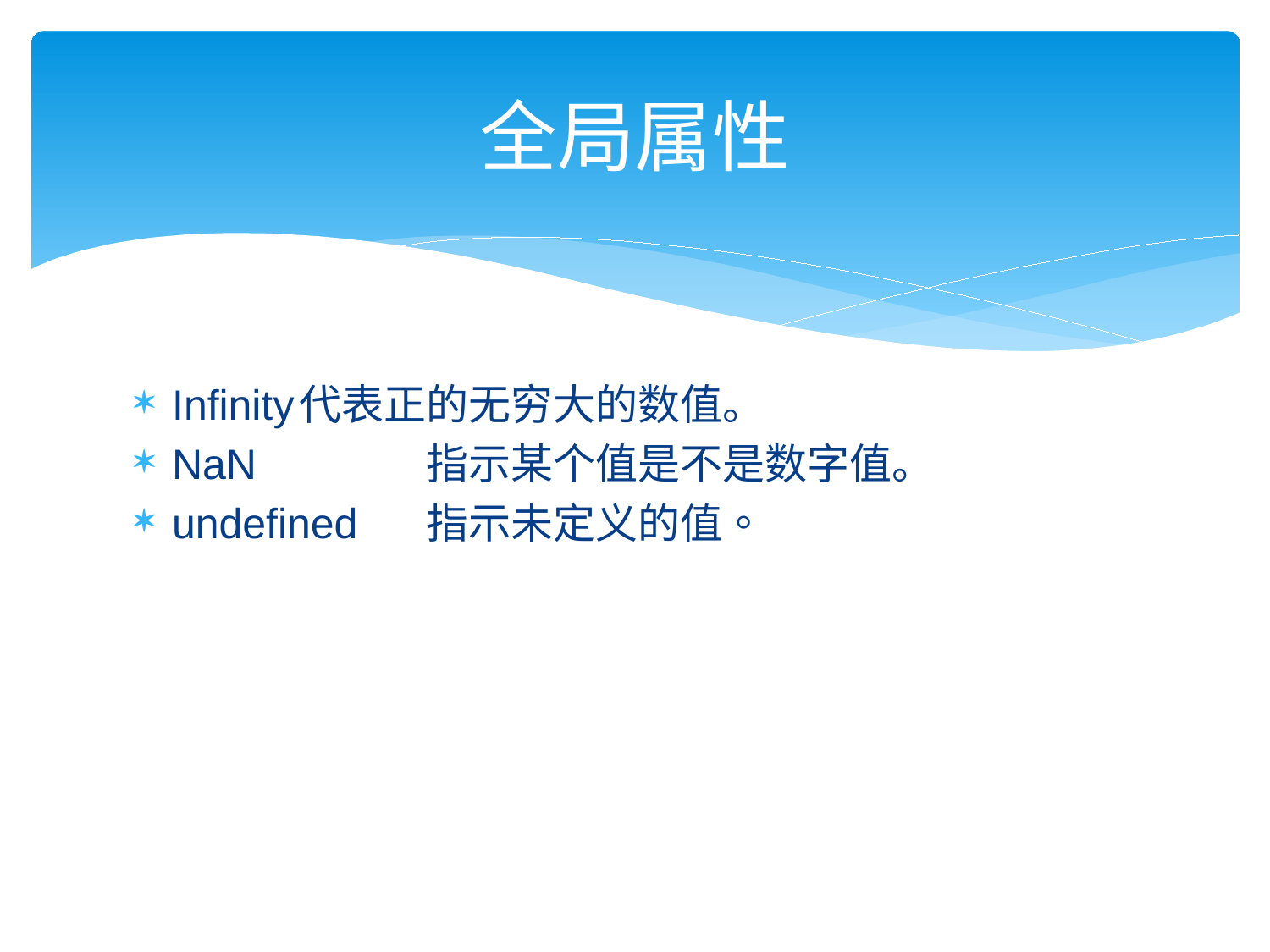

# 全局属性
Infinity	代表正的无穷大的数值。
NaN		指示某个值是不是数字值。
undefined	指示未定义的值。